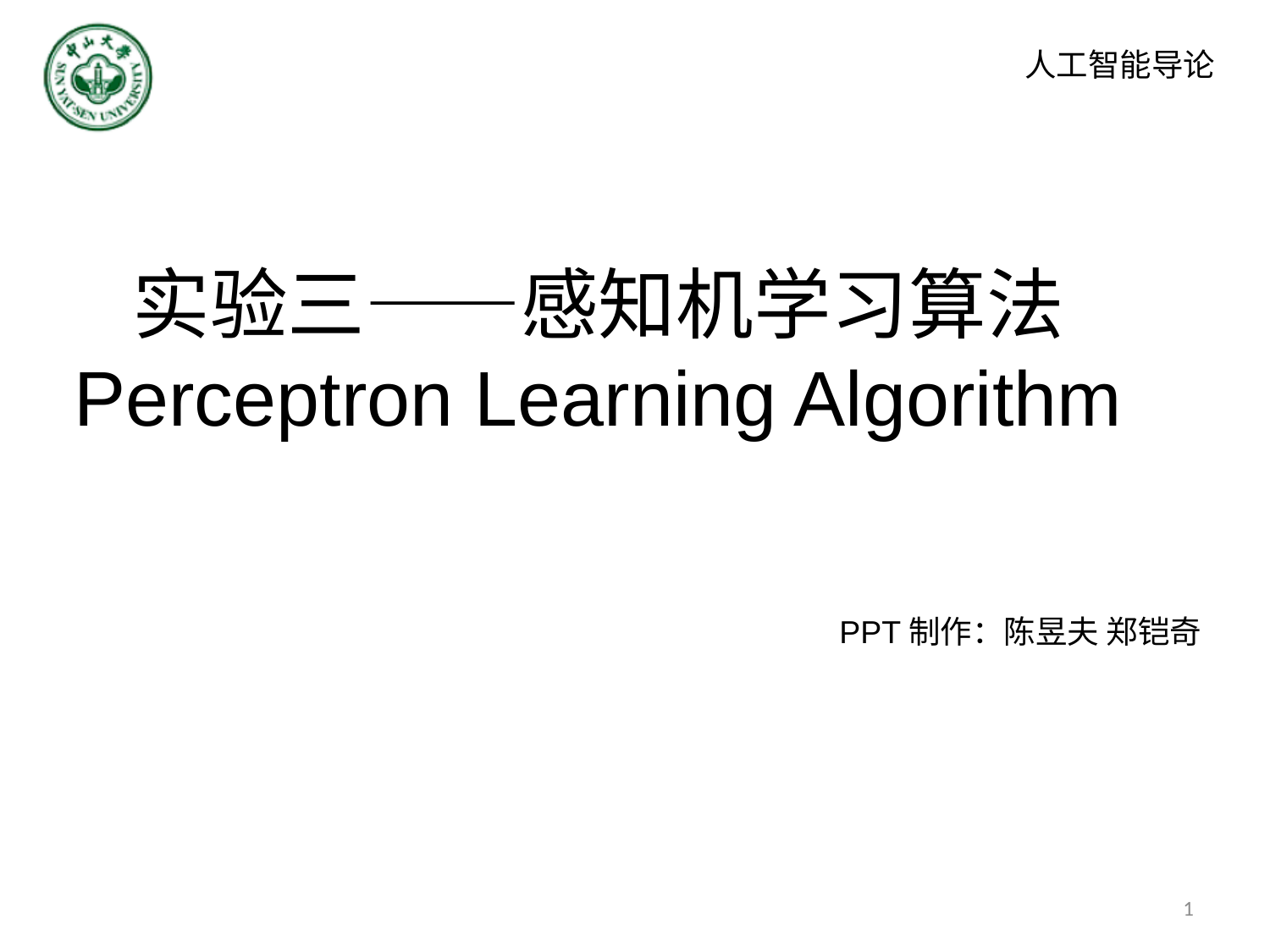

# 实验三——感知机学习算法 Perceptron Learning Algorithm
PPT制作：陈昱夫 郑铠奇
1